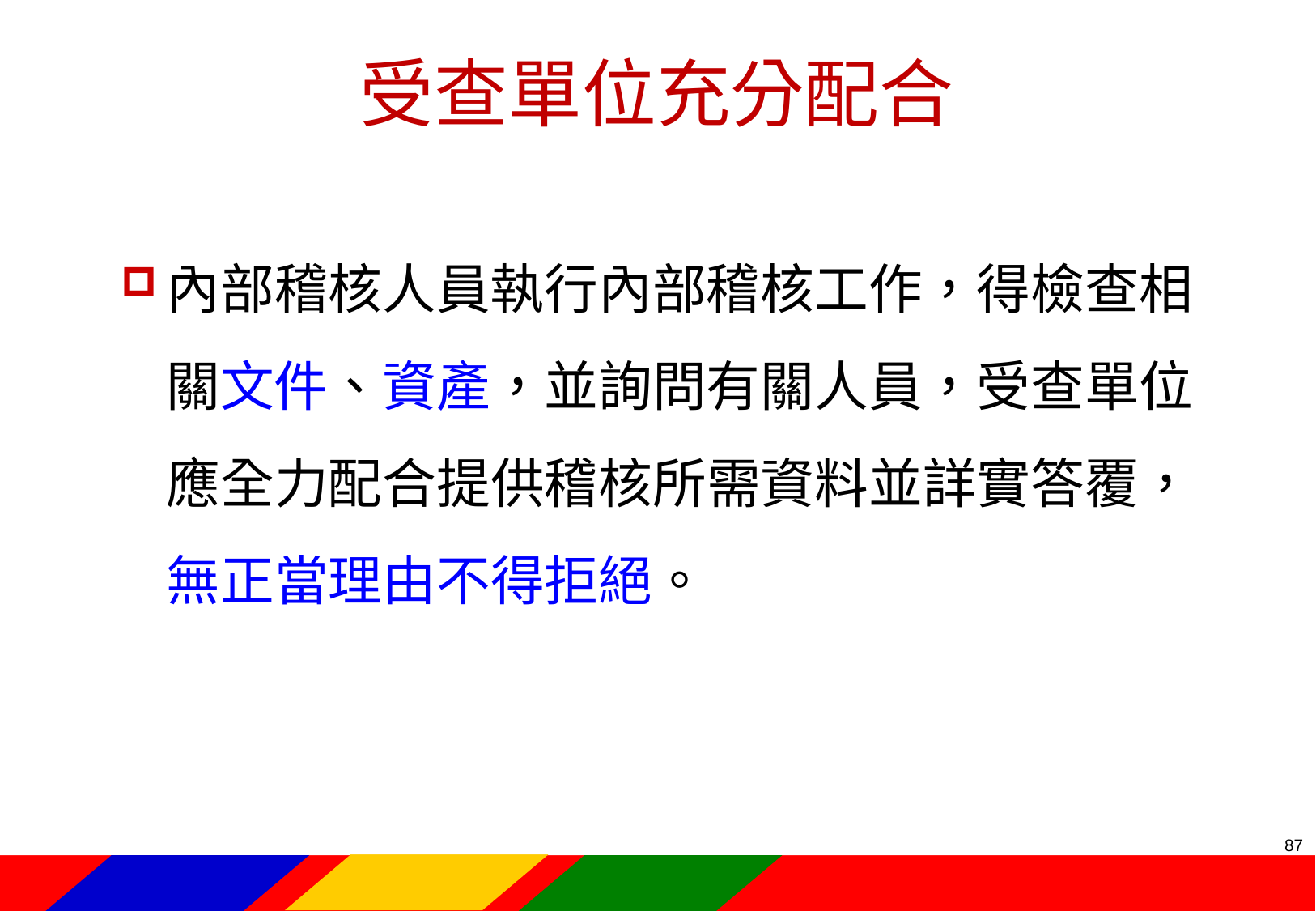

# 受查單位充分配合
內部稽核人員執行內部稽核工作，得檢查相關文件、資產，並詢問有關人員，受查單位應全力配合提供稽核所需資料並詳實答覆，無正當理由不得拒絕。
87